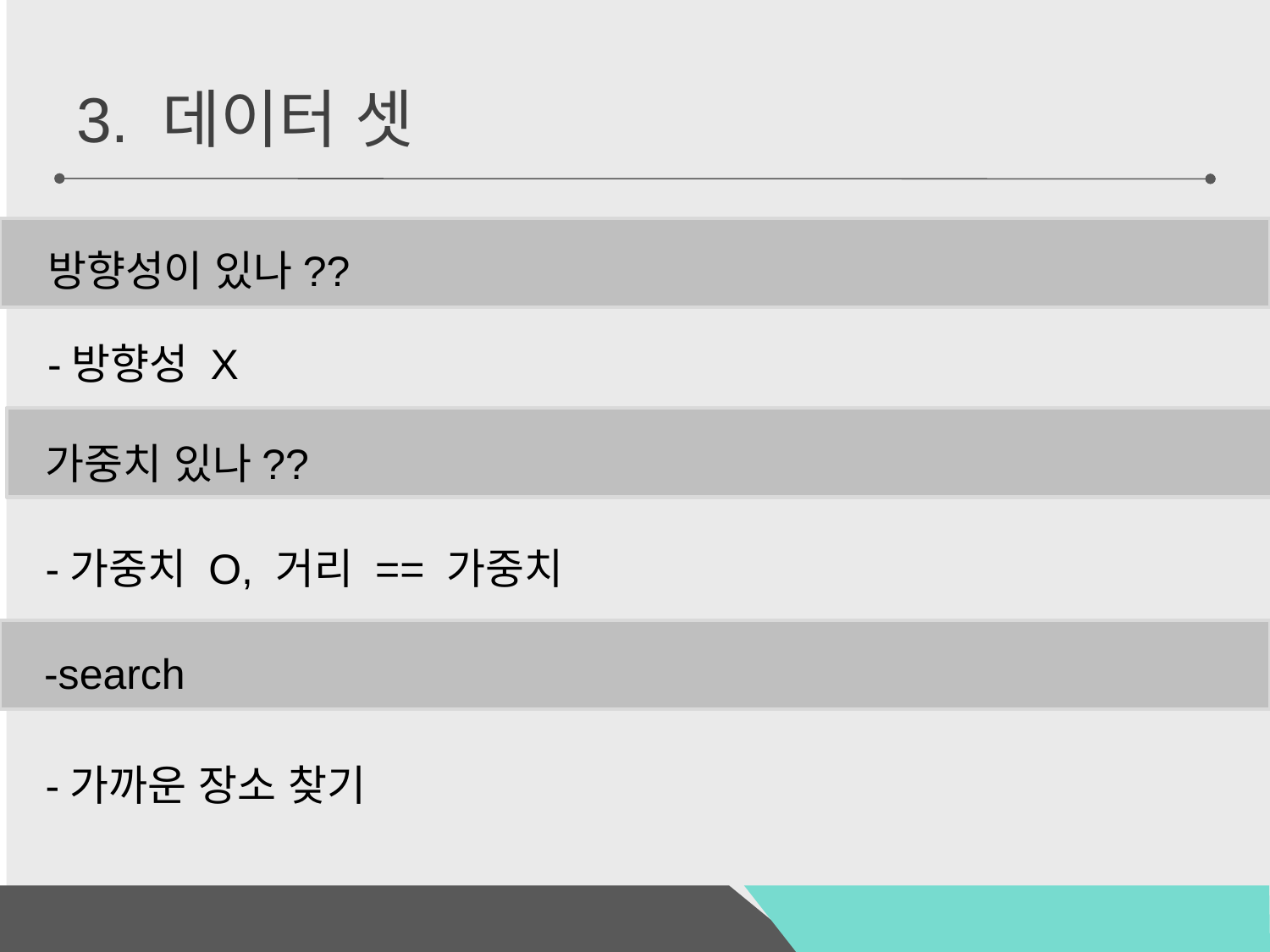

# 3. 데이터 셋
방향성이 있나??

-방향성 X
가중치 있나??

-가중치 O, 거리 == 가중치

-search

-가까운 장소 찾기